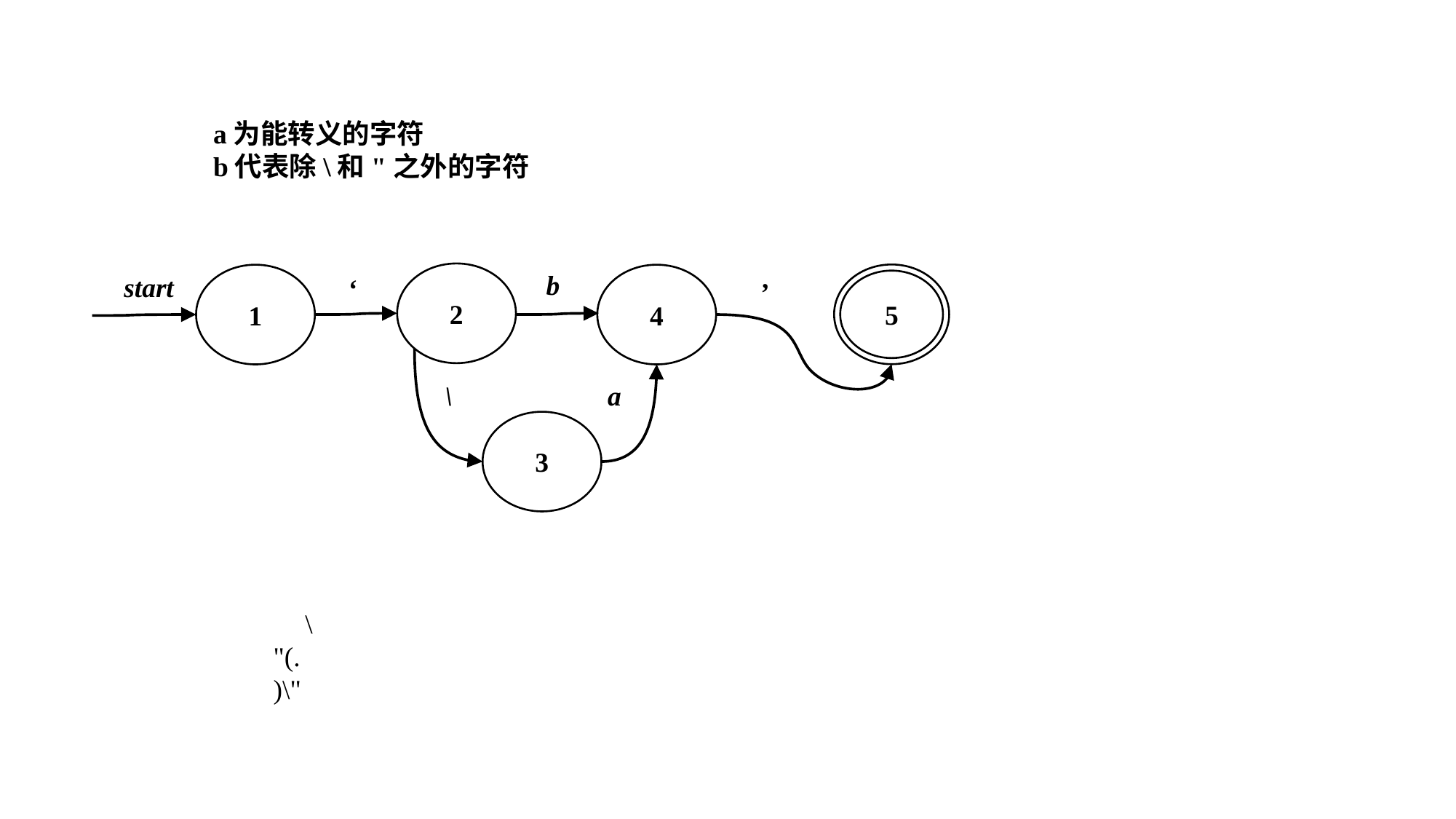

a为能转义的字符
b代表除\和"之外的字符
b
2
5
start
1
4
‘
’
\
a
3
\"(.)\"